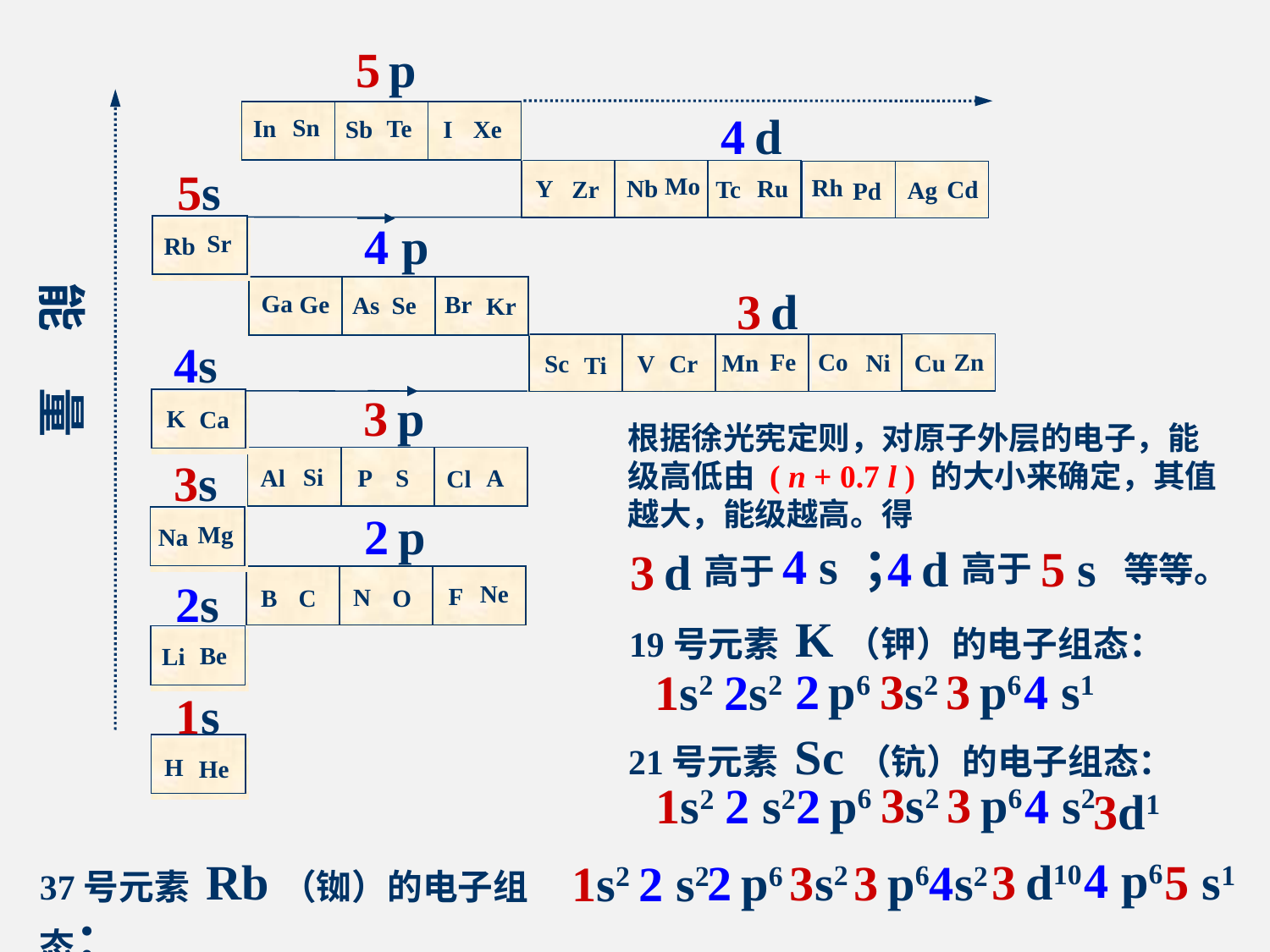

5 p

 4 d

Sn
Te
In
Sb
I
Xe
5s

Mo
Rh
Y
Nb
Ru
Zr
Tc
Cd
Ag
Pd
 4 p

Sr
Rb
能     量
 3 d

Ga
Ge
Br
Se
As
Kr
4s

Co
Fe
Zn
Mn
Cu
Ni
V
Cr
Sc
Ti
3 p

K
Ca
3s

Si
Al
S
A
P
Cl
2 p

Mg
Na

2s
Ne
F
N
C
B
O

Be
Li
1s

H
He
根据徐光宪定则，对原子外层的电子，能级高低由 ( n + 0.7 l ) 的大小来确定，其值越大，能级越高。得
4 s ；
5 s
4 d
高于
3 d
等等。
高于
19号元素 K（钾）的电子组态：
3s2
3 p6
2 p6
4 s1
1s2
2s2
21号元素 Sc（钪）的电子组态：
3s2
3 p6
2 p6
4 s2
1s2
2 s2
3d1
 4 p6
 3 d10
5 s1
3s2
3 p6
2 p6
4s2
1s2
2 s2
37号元素 Rb（铷）的电子组态：